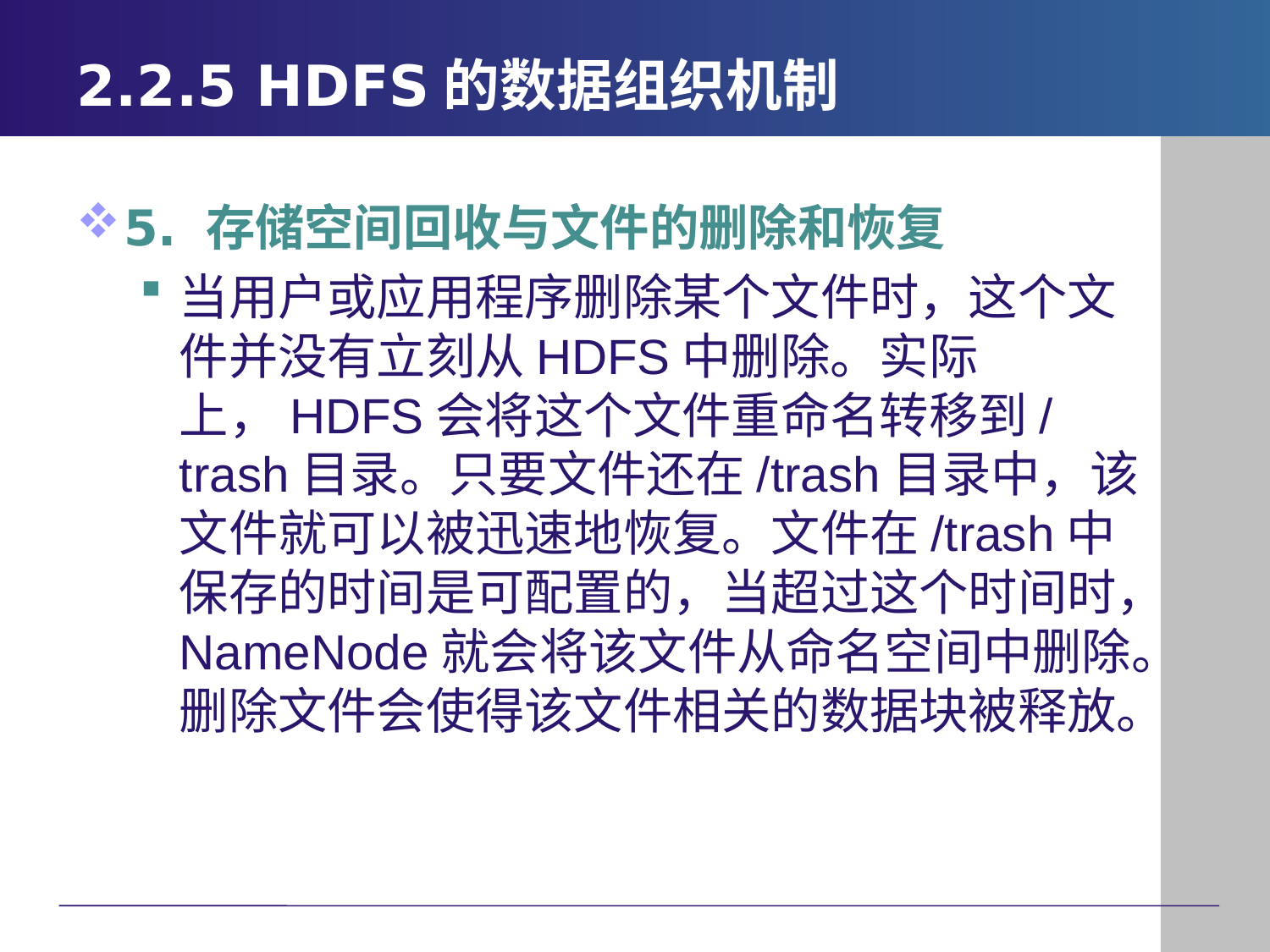

# 2.2.5 HDFS的数据组织机制
5. 存储空间回收与文件的删除和恢复
当用户或应用程序删除某个文件时，这个文件并没有立刻从HDFS中删除。实际上，HDFS会将这个文件重命名转移到/trash目录。只要文件还在/trash目录中，该文件就可以被迅速地恢复。文件在/trash中保存的时间是可配置的，当超过这个时间时，NameNode就会将该文件从命名空间中删除。删除文件会使得该文件相关的数据块被释放。